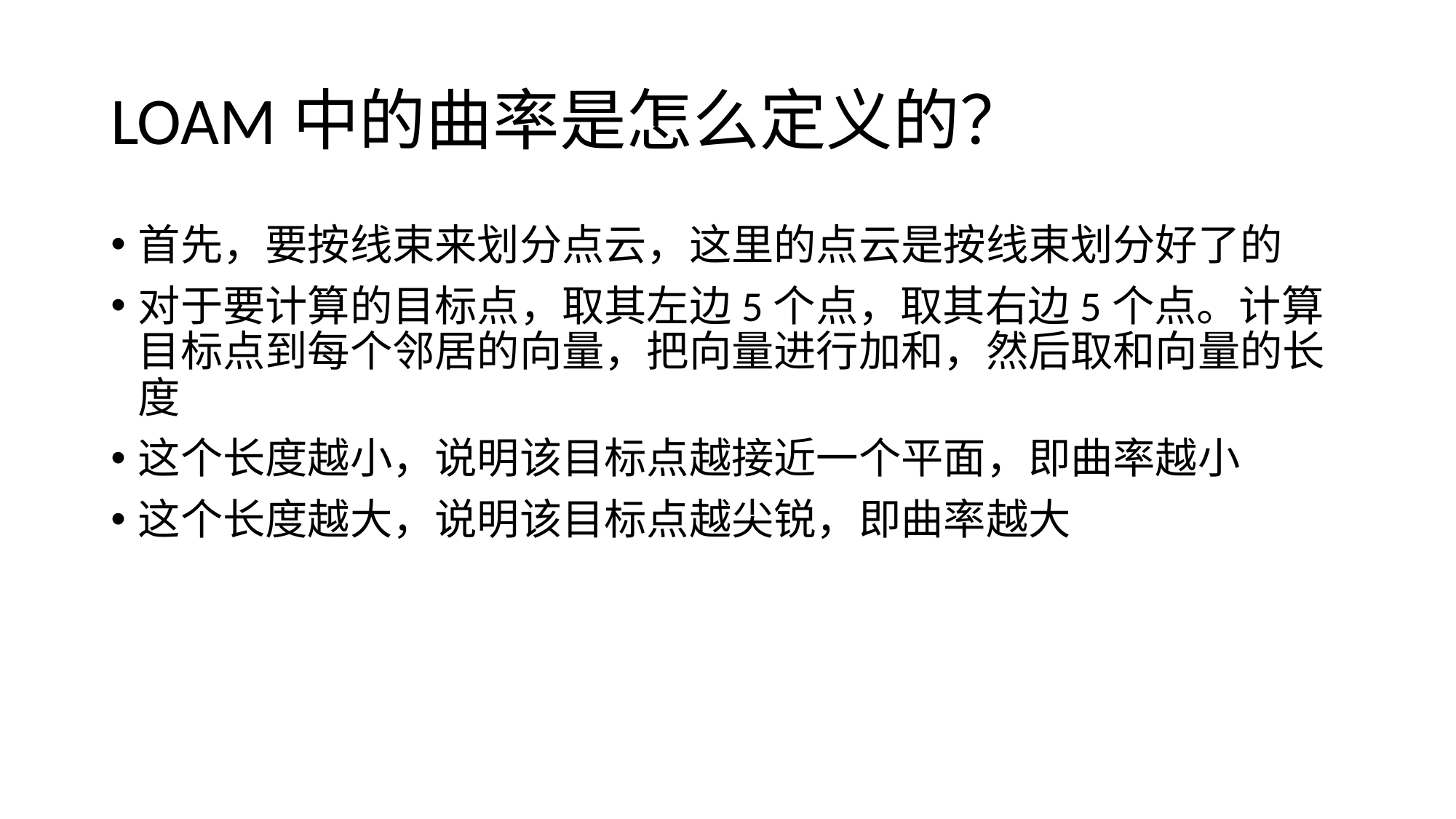

# LOAM中的曲率是怎么定义的？
首先，要按线束来划分点云，这里的点云是按线束划分好了的
对于要计算的目标点，取其左边5个点，取其右边5个点。计算目标点到每个邻居的向量，把向量进行加和，然后取和向量的长度
这个长度越小，说明该目标点越接近一个平面，即曲率越小
这个长度越大，说明该目标点越尖锐，即曲率越大